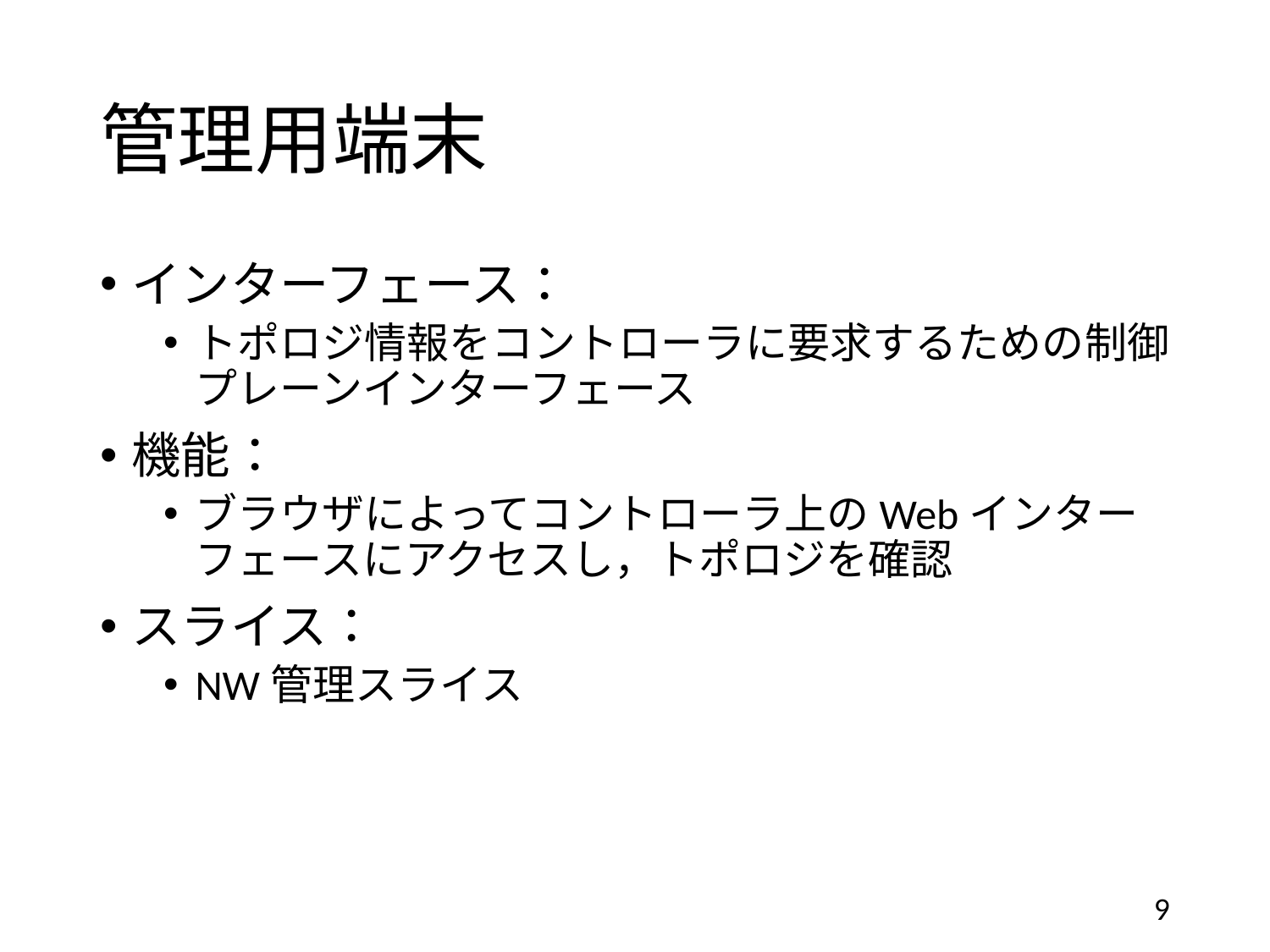

# 管理用端末
インターフェース：
トポロジ情報をコントローラに要求するための制御プレーンインターフェース
機能：
ブラウザによってコントローラ上のWebインターフェースにアクセスし，トポロジを確認
スライス：
NW管理スライス

9